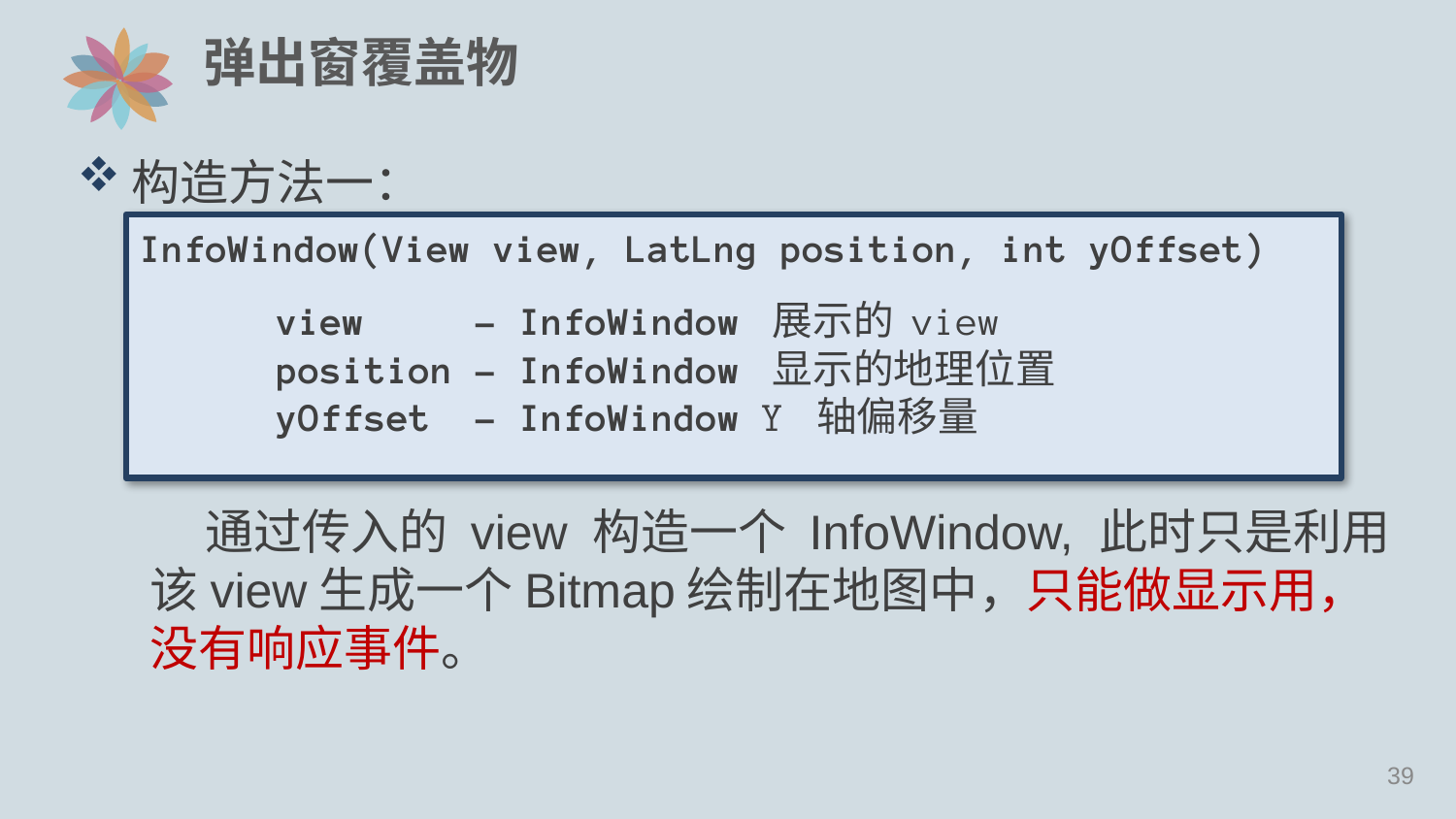

# 弹出窗覆盖物
构造方法一：

    通过传入的 view 构造一个 InfoWindow, 此时只是利用该view生成一个Bitmap绘制在地图中，只能做显示用，没有响应事件。
InfoWindow(View view, LatLng position, int yOffset)
view     - InfoWindow 展示的 view
position - InfoWindow 显示的地理位置
yOffset  - InfoWindow Y 轴偏移量
39